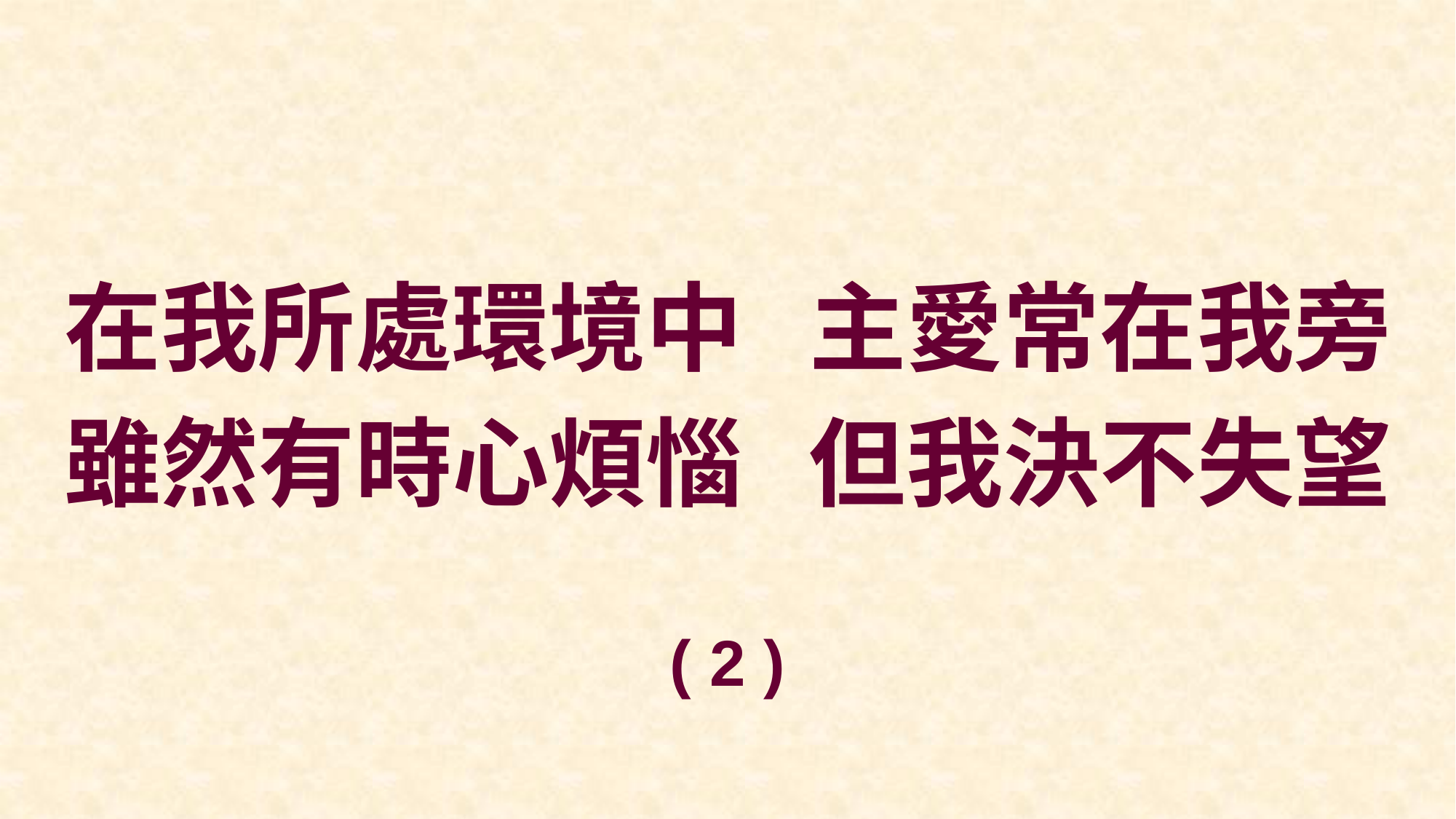

在我所處環境中   主愛常在我旁
雖然有時心煩惱   但我決不失望
( 2 )